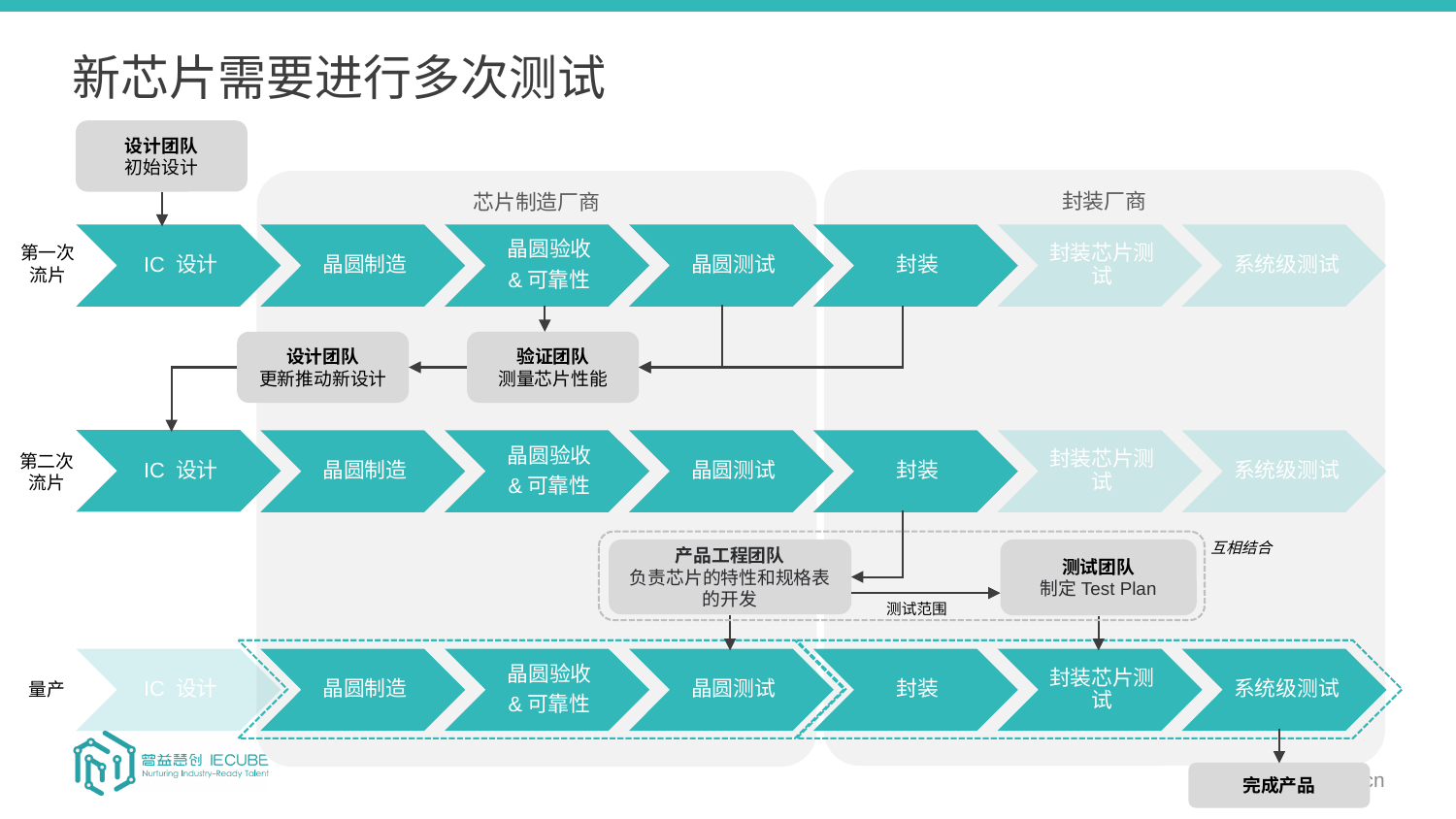

新芯片需要进行多次测试
设计团队
初始设计
封装厂商
芯片制造厂商

IC 设计
晶圆制造
晶圆验收
&可靠性
晶圆测试
封装
封装芯片测试
系统级测试

第一次
流片
验证团队
测量芯片性能
设计团队
更新推动新设计
IC 设计
晶圆制造
晶圆验收
&可靠性
晶圆测试
封装
封装芯片测试
系统级测试

第二次
流片

互相结合
产品工程团队
负责芯片的特性和规格表的开发
测试团队
制定Test Plan
测试范围
IC 设计
晶圆制造
晶圆验收
&可靠性
晶圆测试
封装
封装芯片测试
系统级测试

量产

完成产品